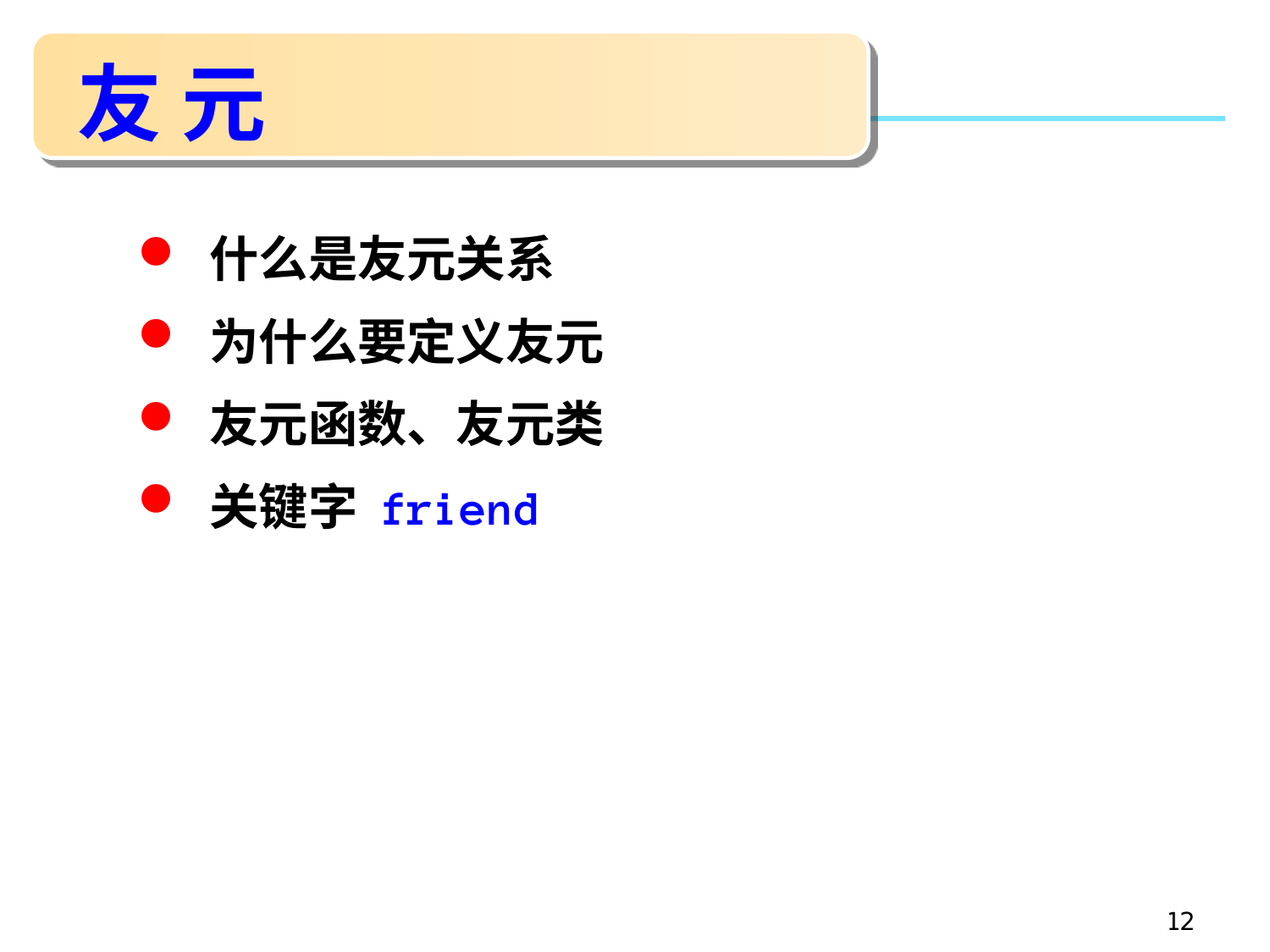

# 友 元
 什么是友元关系
 为什么要定义友元
 友元函数、友元类
 关键字 friend
12